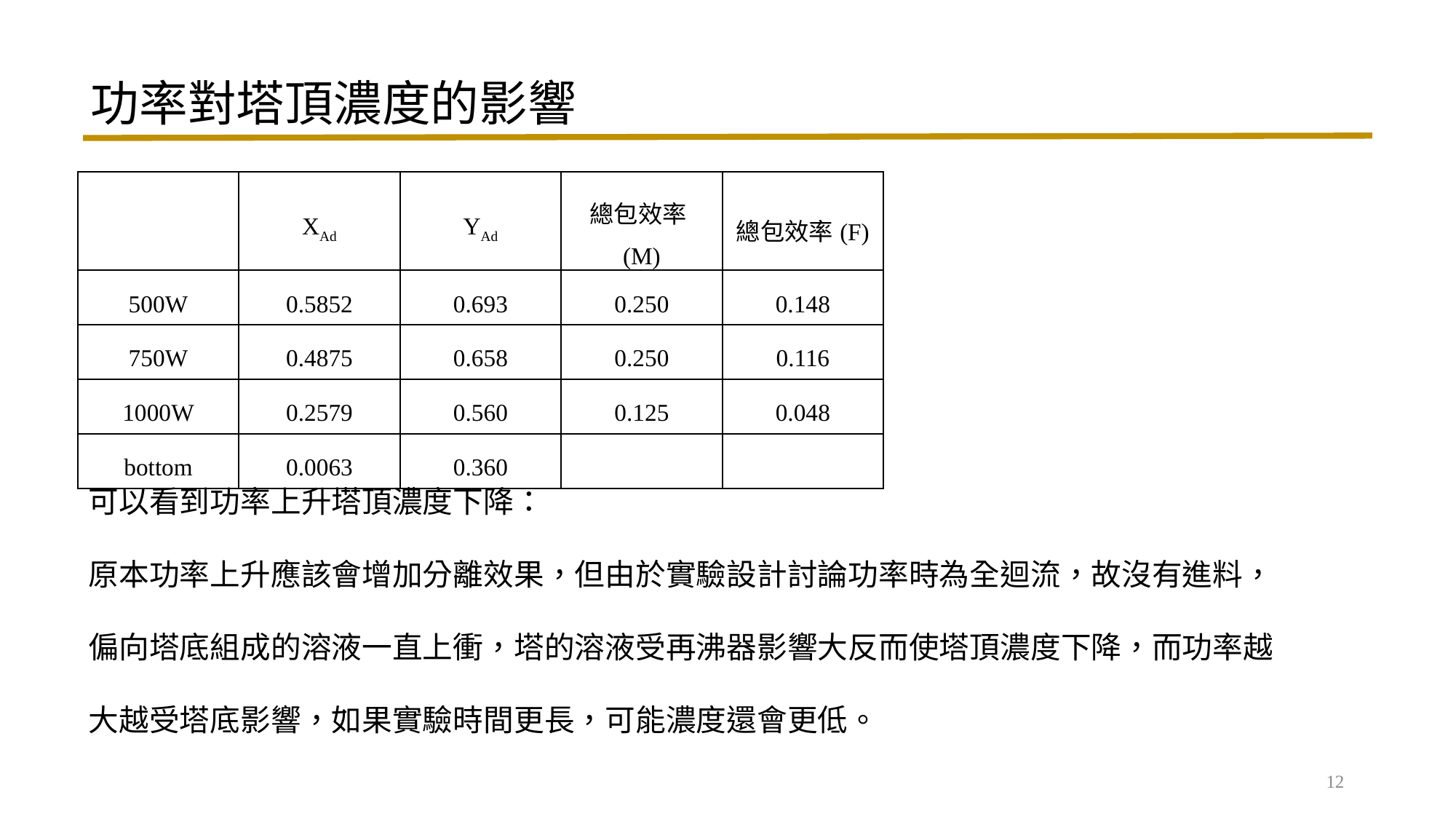

功率對塔頂濃度的影響
|  | XAd | YAd | 總包效率(M) | 總包效率(F) |
| --- | --- | --- | --- | --- |
| 500W | 0.5852 | 0.693 | 0.250 | 0.148 |
| 750W | 0.4875 | 0.658 | 0.250 | 0.116 |
| 1000W | 0.2579 | 0.560 | 0.125 | 0.048 |
| bottom | 0.0063 | 0.360 |  |  |
可以看到功率上升塔頂濃度下降：
原本功率上升應該會增加分離效果，但由於實驗設計討論功率時為全迴流，故沒有進料，偏向塔底組成的溶液一直上衝，塔的溶液受再沸器影響大反而使塔頂濃度下降，而功率越大越受塔底影響，如果實驗時間更長，可能濃度還會更低。
12